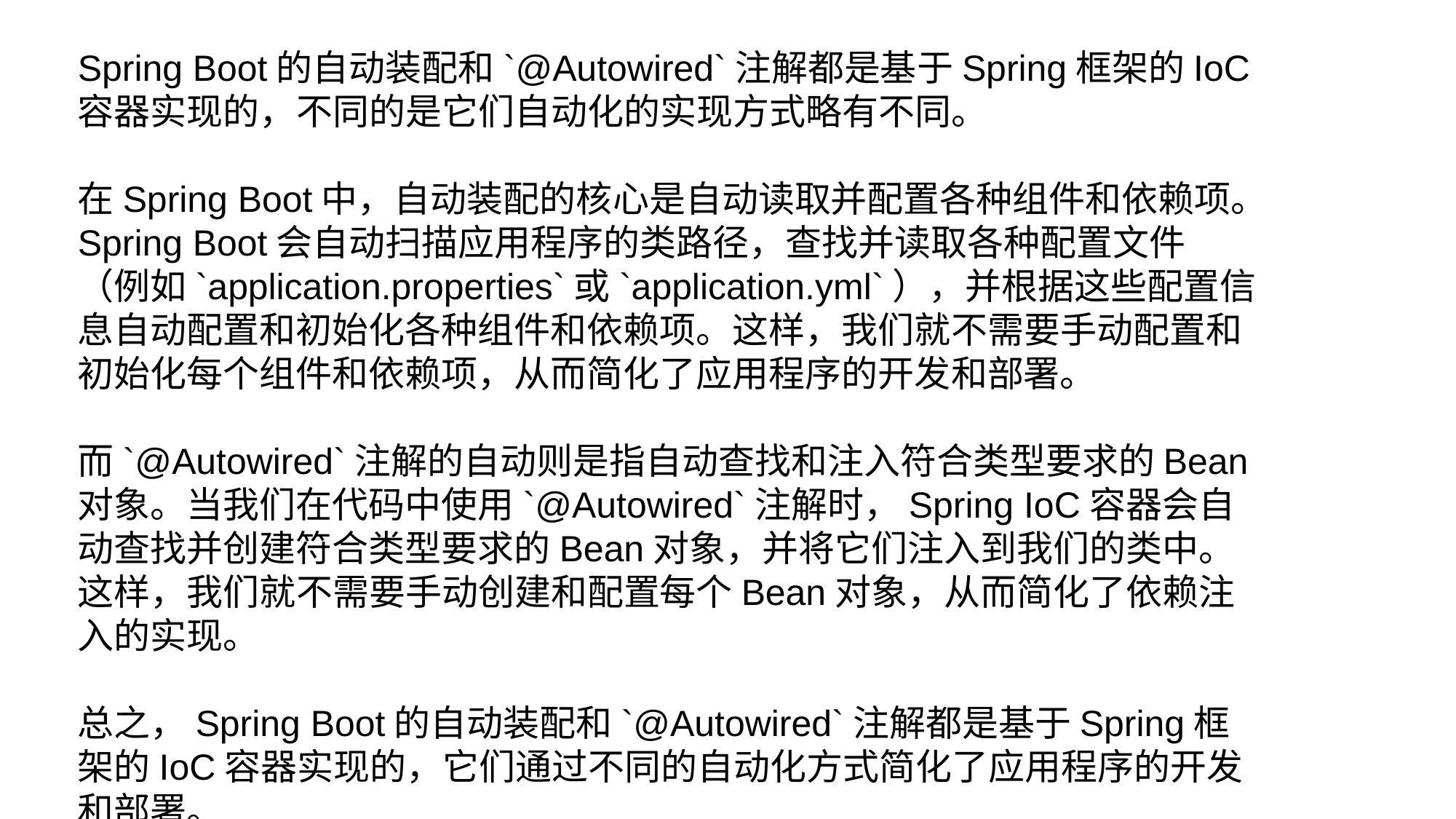

Spring Boot的自动装配和`@Autowired`注解都是基于Spring框架的IoC容器实现的，不同的是它们自动化的实现方式略有不同。

在Spring Boot中，自动装配的核心是自动读取并配置各种组件和依赖项。Spring Boot会自动扫描应用程序的类路径，查找并读取各种配置文件（例如`application.properties`或`application.yml`），并根据这些配置信息自动配置和初始化各种组件和依赖项。这样，我们就不需要手动配置和初始化每个组件和依赖项，从而简化了应用程序的开发和部署。

而`@Autowired`注解的自动则是指自动查找和注入符合类型要求的Bean对象。当我们在代码中使用`@Autowired`注解时，Spring IoC容器会自动查找并创建符合类型要求的Bean对象，并将它们注入到我们的类中。这样，我们就不需要手动创建和配置每个Bean对象，从而简化了依赖注入的实现。

总之，Spring Boot的自动装配和`@Autowired`注解都是基于Spring框架的IoC容器实现的，它们通过不同的自动化方式简化了应用程序的开发和部署。